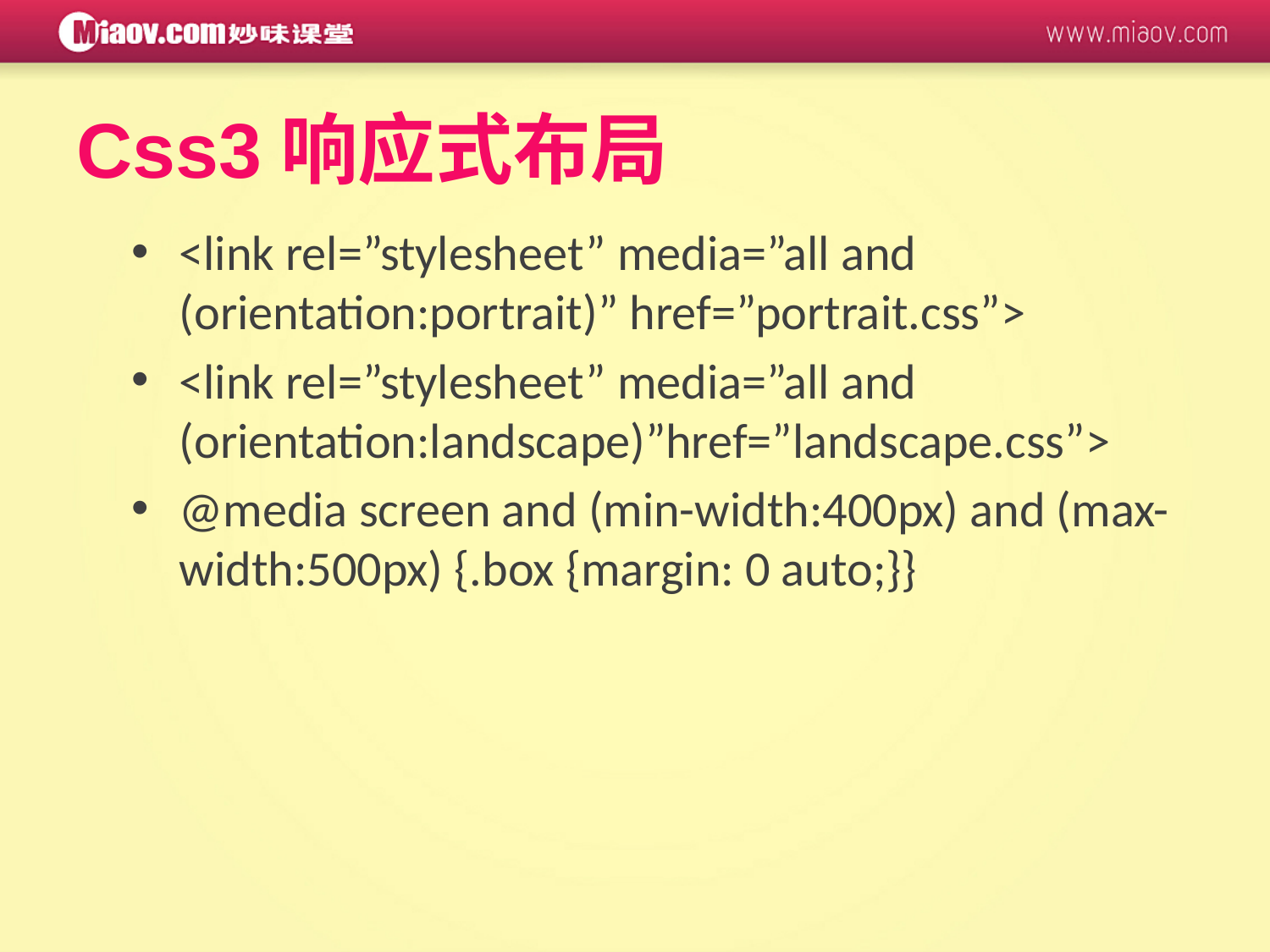

# Css3响应式布局

<link rel=”stylesheet” media=”all and (orientation:portrait)” href=”portrait.css”>
<link rel=”stylesheet” media=”all and (orientation:landscape)”href=”landscape.css”>
@media screen and (min-width:400px) and (max-width:500px) {.box {margin: 0 auto;}}